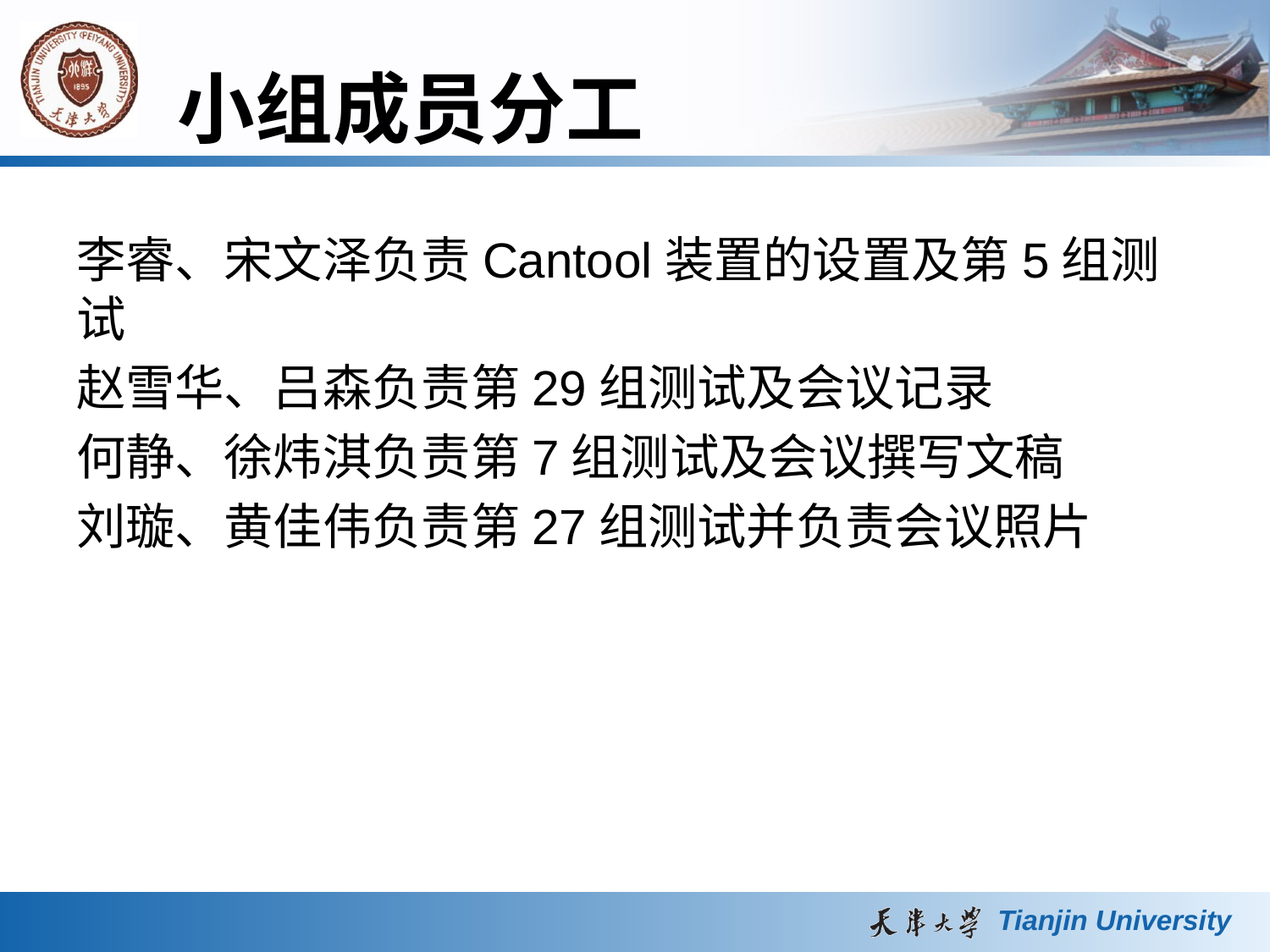

# 小组成员分工

李睿、宋文泽负责Cantool装置的设置及第5组测试
赵雪华、吕森负责第29组测试及会议记录
何静、徐炜淇负责第7组测试及会议撰写文稿
刘璇、黄佳伟负责第27组测试并负责会议照片

2